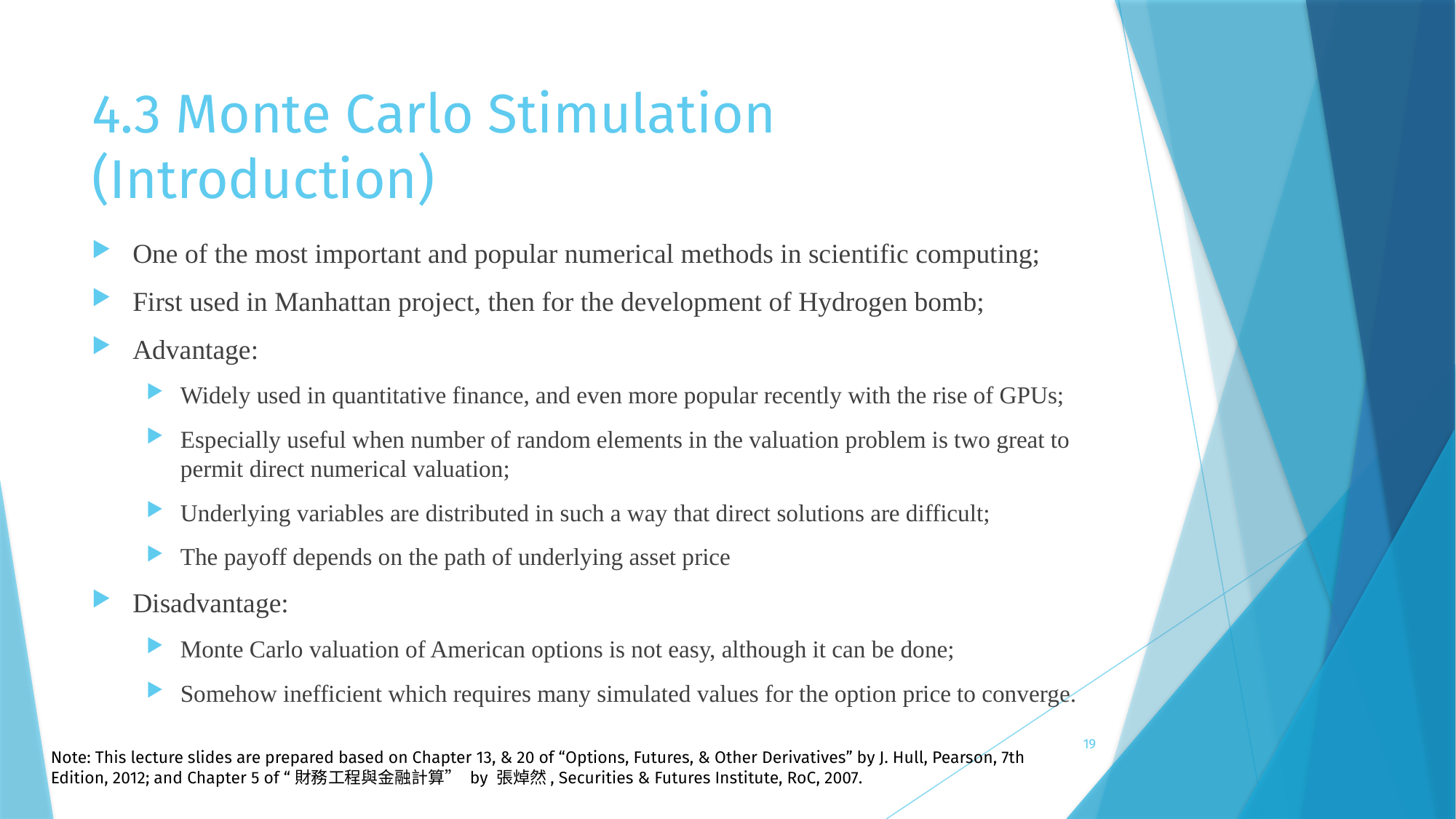

# 4.3 Monte Carlo Stimulation (Introduction)
One of the most important and popular numerical methods in scientific computing;
First used in Manhattan project, then for the development of Hydrogen bomb;
Advantage:
Widely used in quantitative finance, and even more popular recently with the rise of GPUs;
Especially useful when number of random elements in the valuation problem is two great to permit direct numerical valuation;
Underlying variables are distributed in such a way that direct solutions are difficult;
The payoff depends on the path of underlying asset price
Disadvantage:
Monte Carlo valuation of American options is not easy, although it can be done;
Somehow inefficient which requires many simulated values for the option price to converge.

19
Note: This lecture slides are prepared based on Chapter 13, & 20 of “Options, Futures, & Other Derivatives” by J. Hull, Pearson, 7th Edition, 2012; and Chapter 5 of “財務工程與金融計算” by 張焯然, Securities & Futures Institute, RoC, 2007.